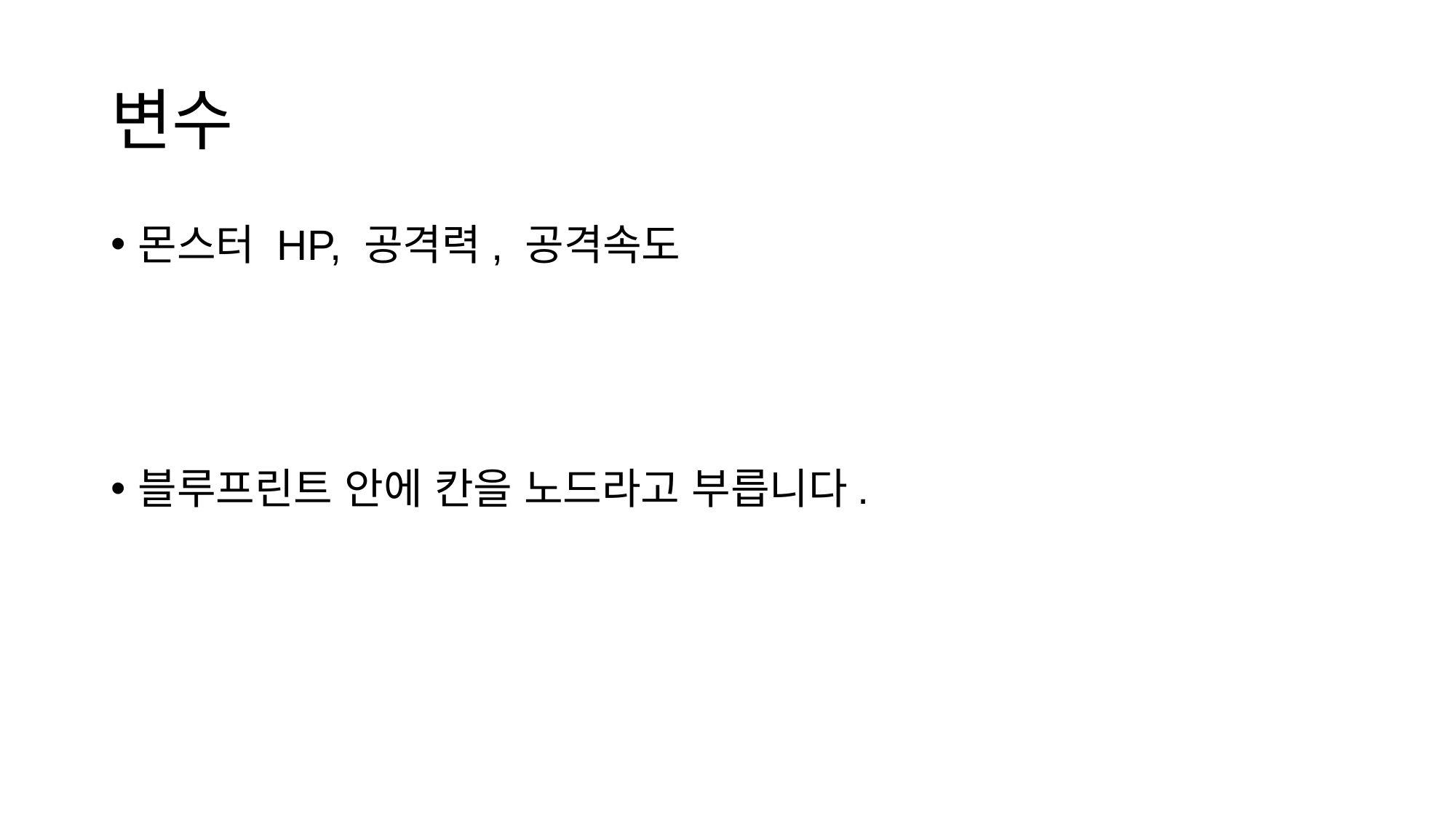

# 변수
몬스터 HP, 공격력, 공격속도

블루프린트 안에 칸을 노드라고 부릅니다.